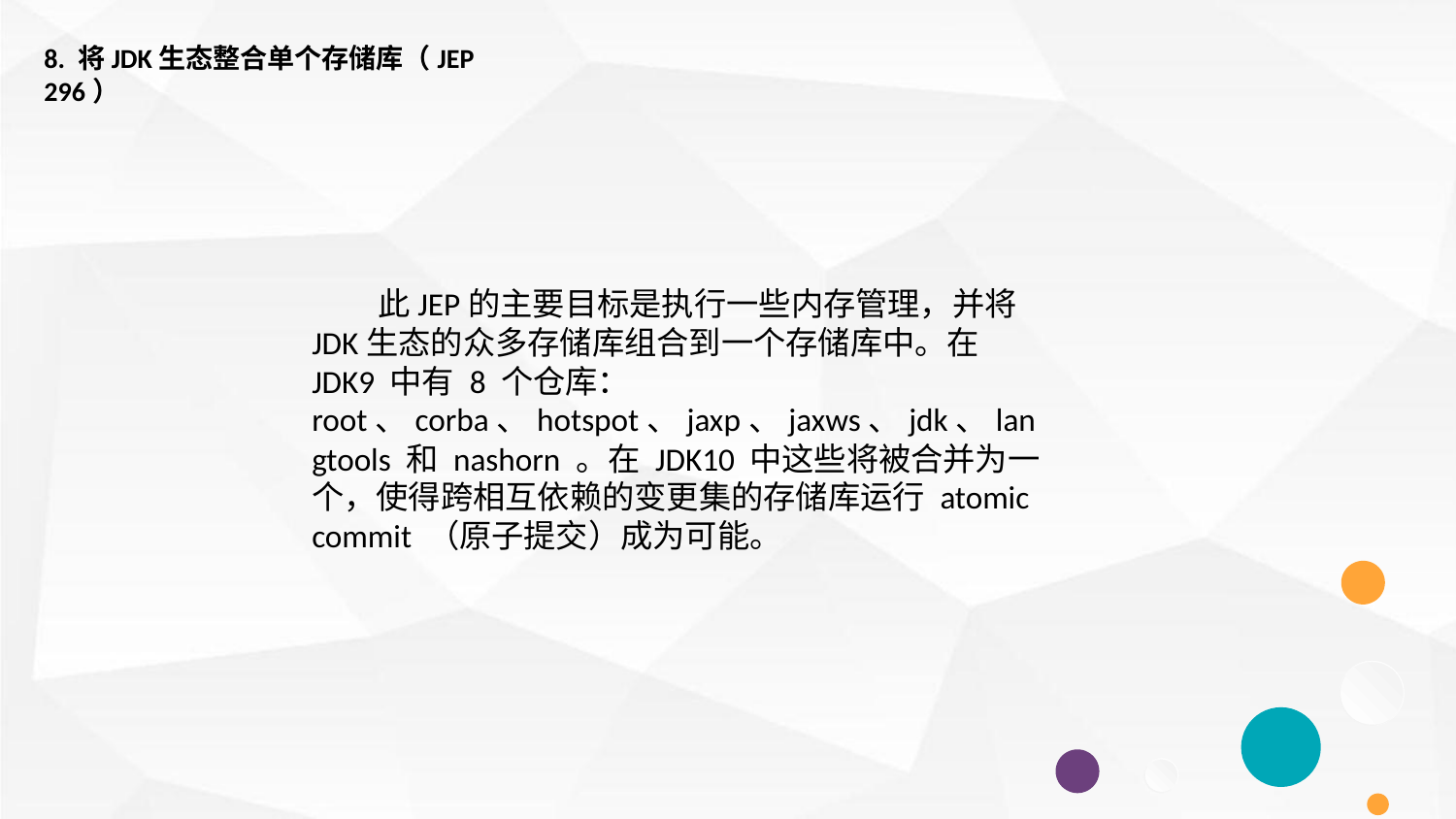

8. 将JDK生态整合单个存储库（JEP 296）
        此JEP的主要目标是执行一些内存管理，并将JDK生态的众多存储库组合到一个存储库中。在 JDK9 中有 8 个仓库： root、corba、hotspot、jaxp、jaxws、jdk、langtools 和 nashorn 。在 JDK10 中这些将被合并为一个，使得跨相互依赖的变更集的存储库运行 atomic commit （原子提交）成为可能。